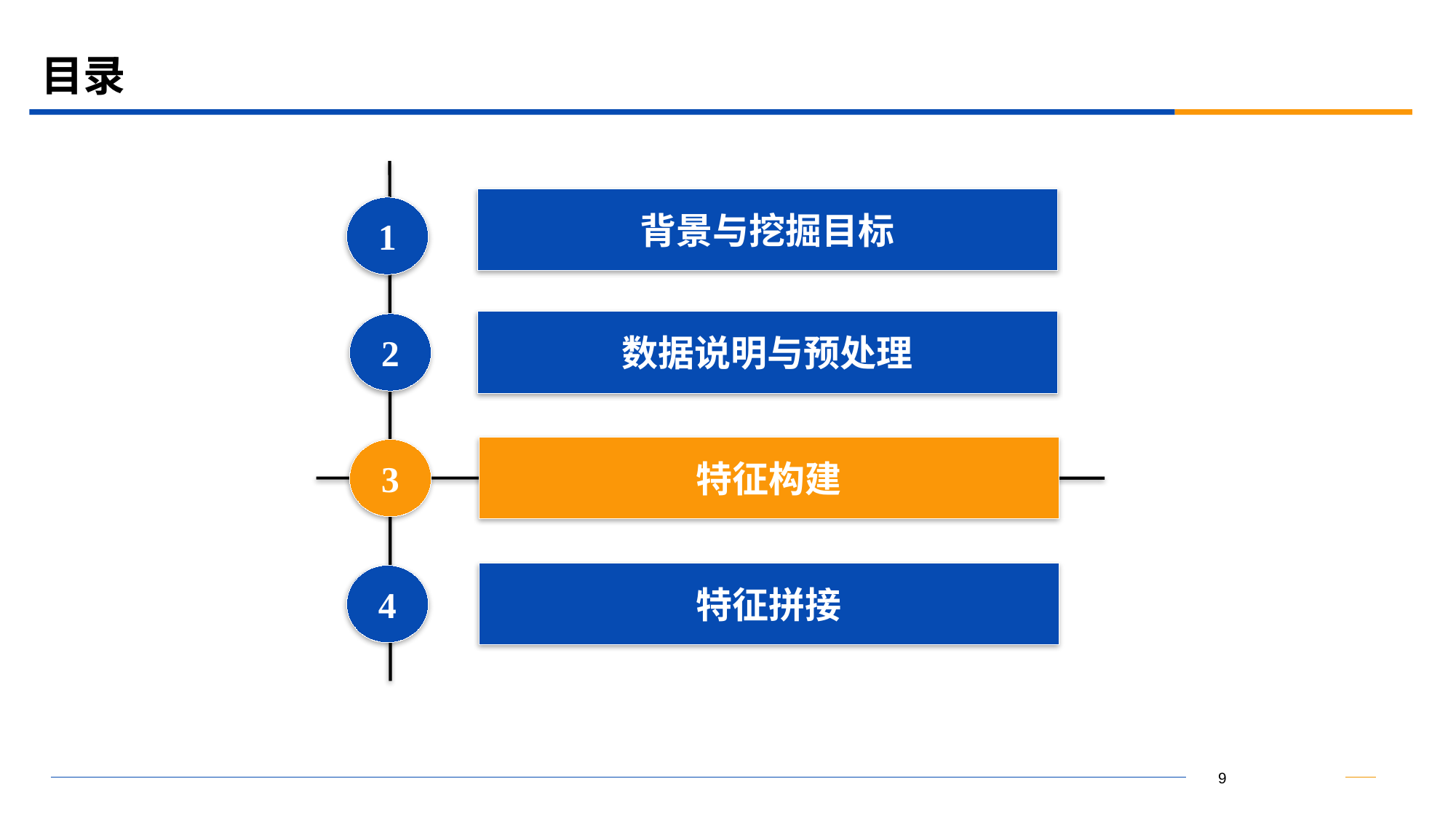

# 目录
背景与挖掘目标
1
数据说明与预处理
2
特征构建
3

特征拼接
4